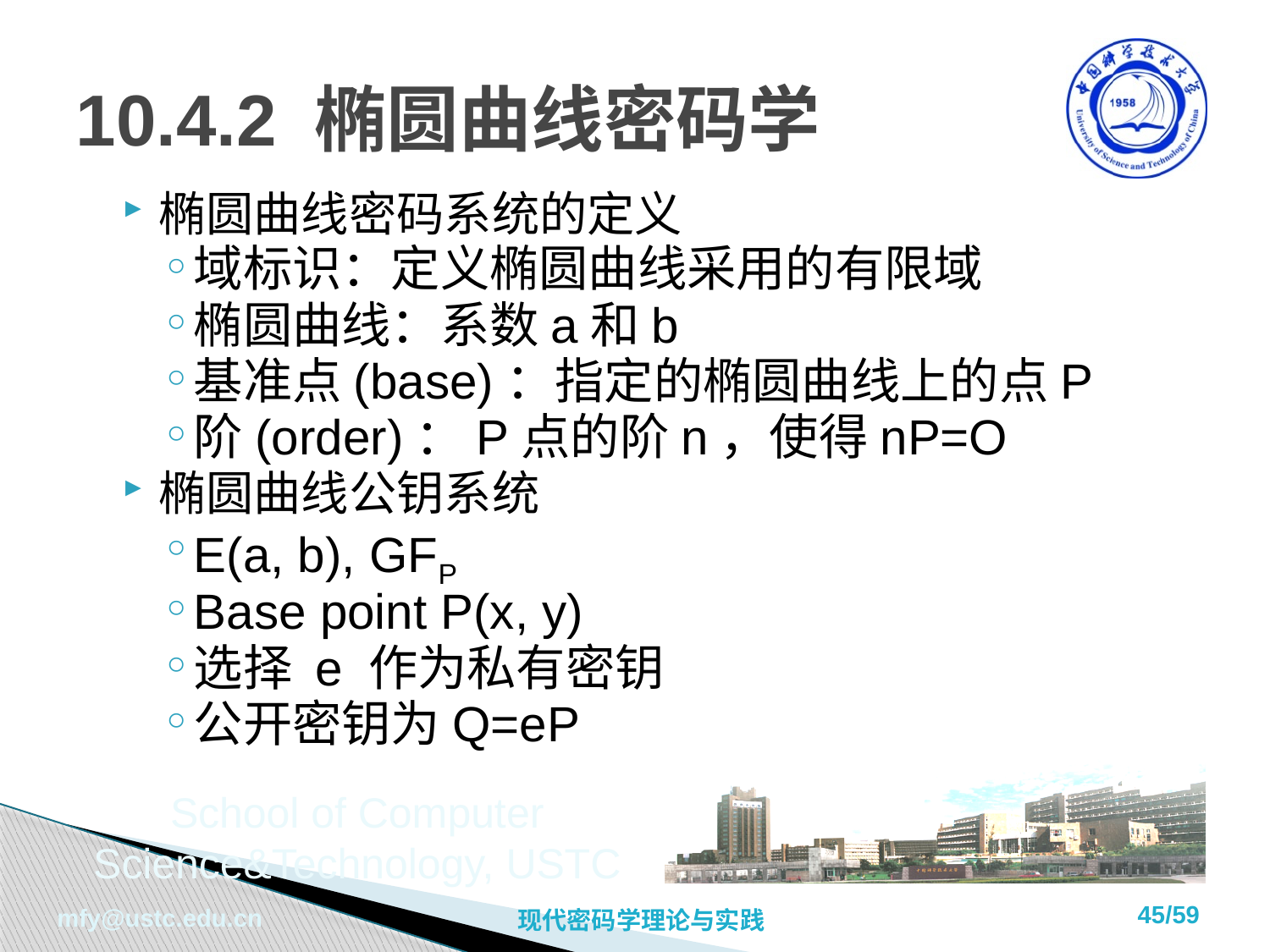

# 10.4.2 椭圆曲线密码学
椭圆曲线密码系统的定义
域标识：定义椭圆曲线采用的有限域
椭圆曲线：系数a和b
基准点(base)：指定的椭圆曲线上的点P
阶(order)：P点的阶n，使得nP=O
椭圆曲线公钥系统
E(a, b), GFP
Base point P(x, y)
选择 e 作为私有密钥
公开密钥为Q=eP